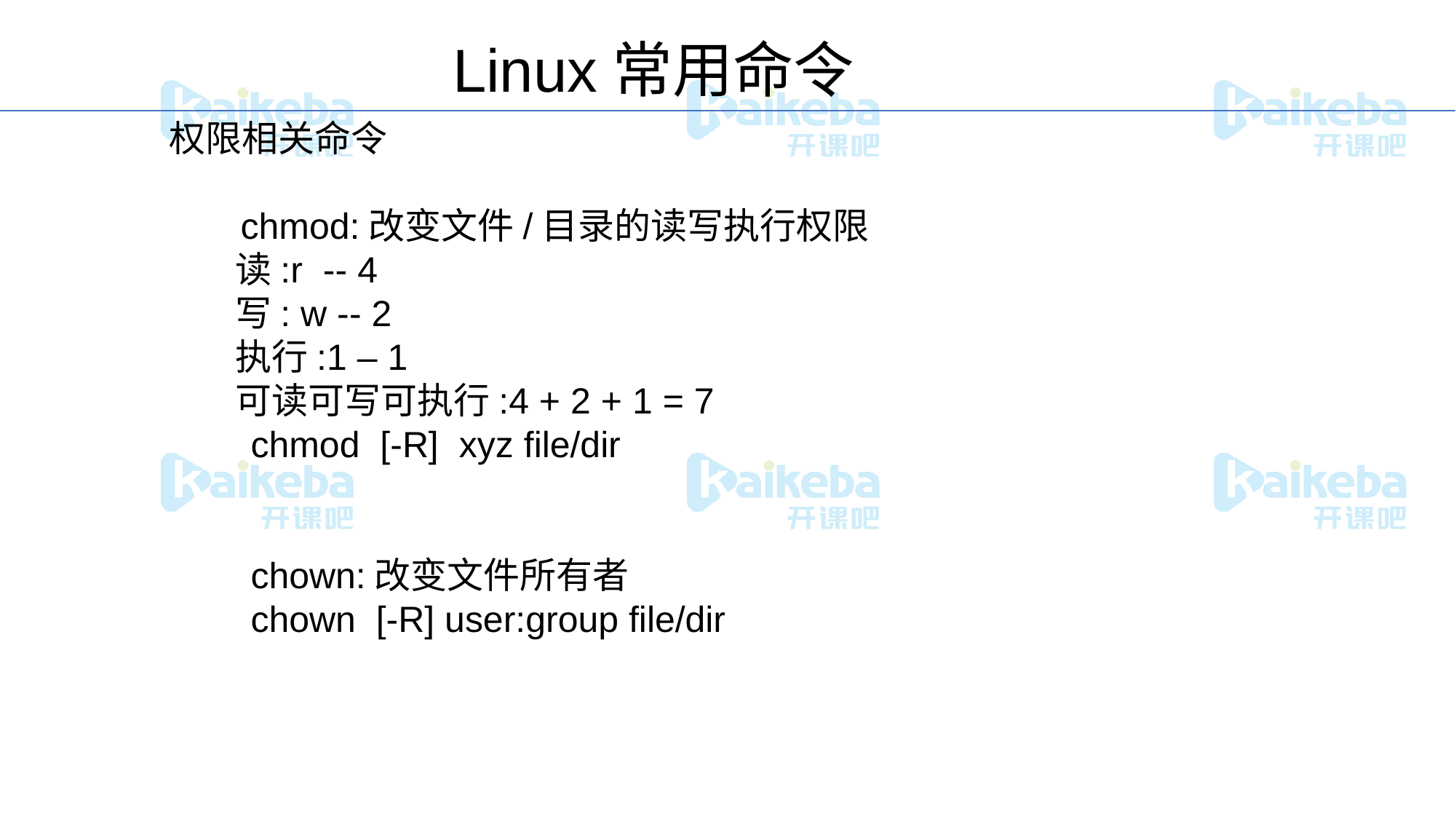

Linux常用命令
权限相关命令

       chmod:改变文件/目录的读写执行权限
       读:r  -- 4
       写: w -- 2
       执行:1 – 1
       可读可写可执行:4 + 2 + 1 = 7
        chmod  [-R]  xyz file/dir

        chown:改变文件所有者
        chown  [-R] user:group file/dir